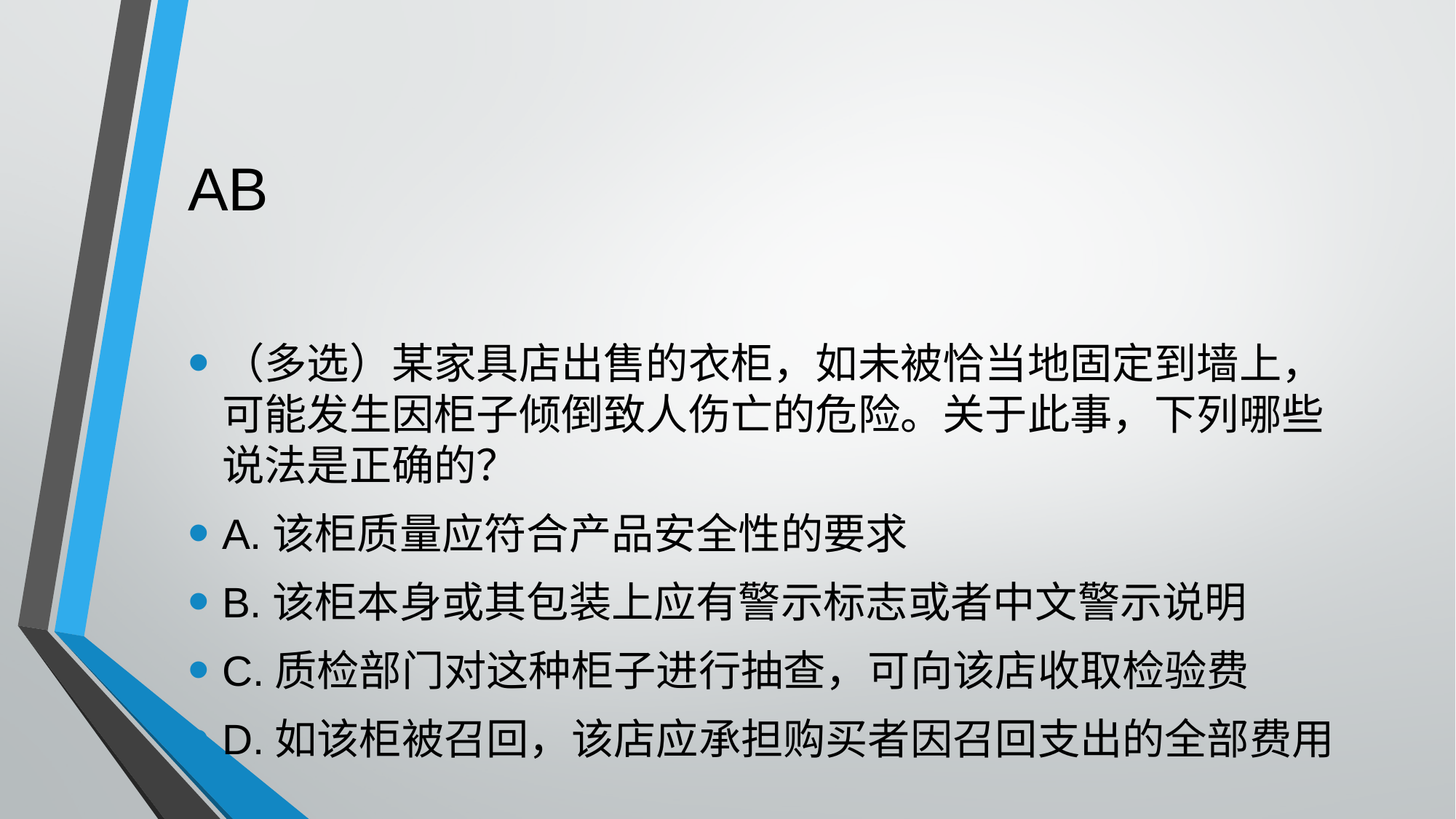

# AB
（多选）某家具店出售的衣柜，如未被恰当地固定到墙上，可能发生因柜子倾倒致人伤亡的危险。关于此事，下列哪些说法是正确的？
A.该柜质量应符合产品安全性的要求
B.该柜本身或其包装上应有警示标志或者中文警示说明
C.质检部门对这种柜子进行抽查，可向该店收取检验费
D.如该柜被召回，该店应承担购买者因召回支出的全部费用